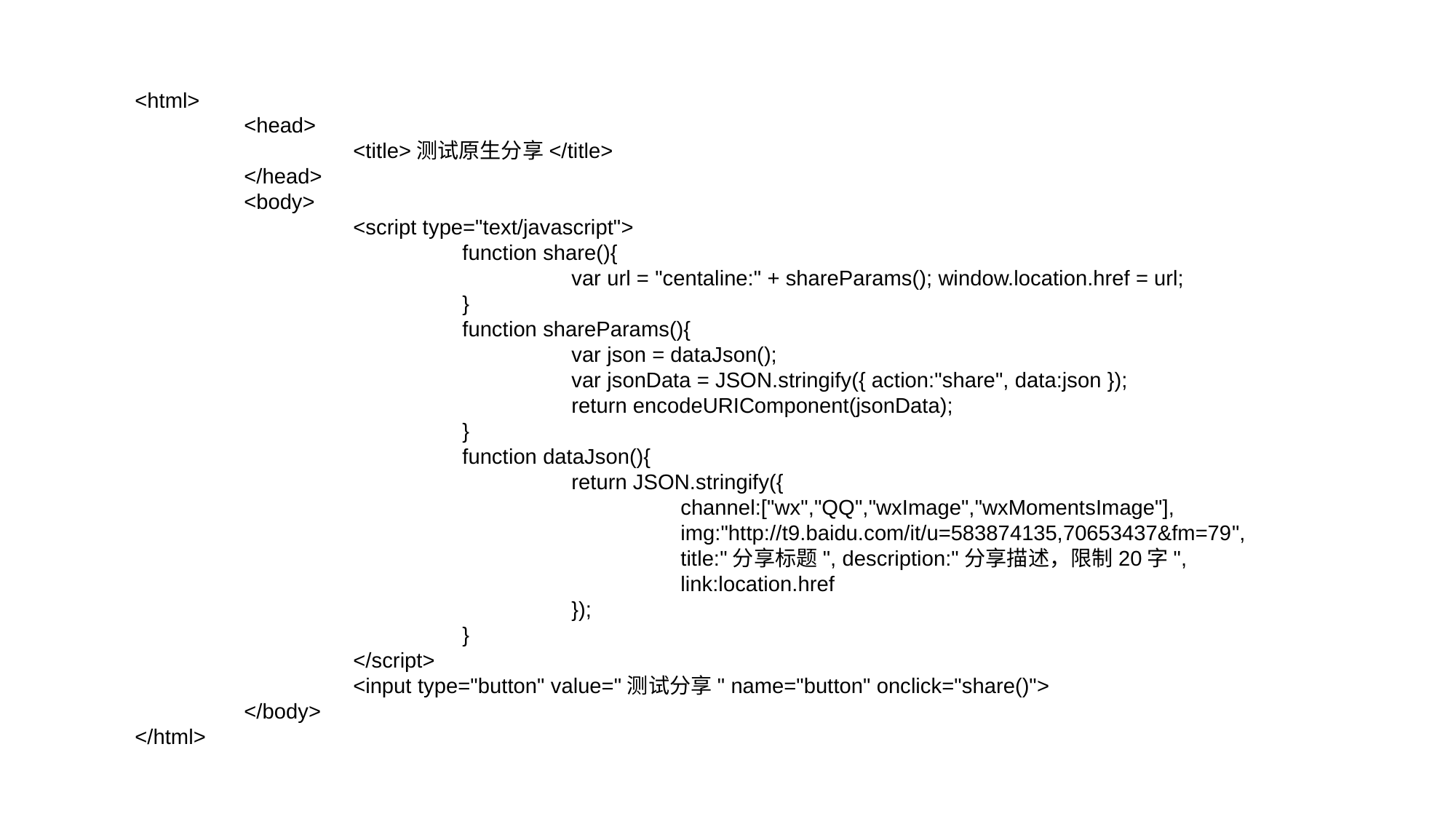

<html>
	<head>
		<title>测试原生分享</title>
	</head>
	<body>
		<script type="text/javascript">
			function share(){
				var url = "centaline:" + shareParams(); window.location.href = url;
			}
			function shareParams(){
				var json = dataJson();
				var jsonData = JSON.stringify({ action:"share", data:json });
				return encodeURIComponent(jsonData);
			}
			function dataJson(){
				return JSON.stringify({
					channel:["wx","QQ","wxImage","wxMomentsImage"],
					img:"http://t9.baidu.com/it/u=583874135,70653437&fm=79",
					title:"分享标题", description:"分享描述，限制20字",
					link:location.href
				});
			}
		</script>
		<input type="button" value="测试分享" name="button" onclick="share()">
	</body>
</html>